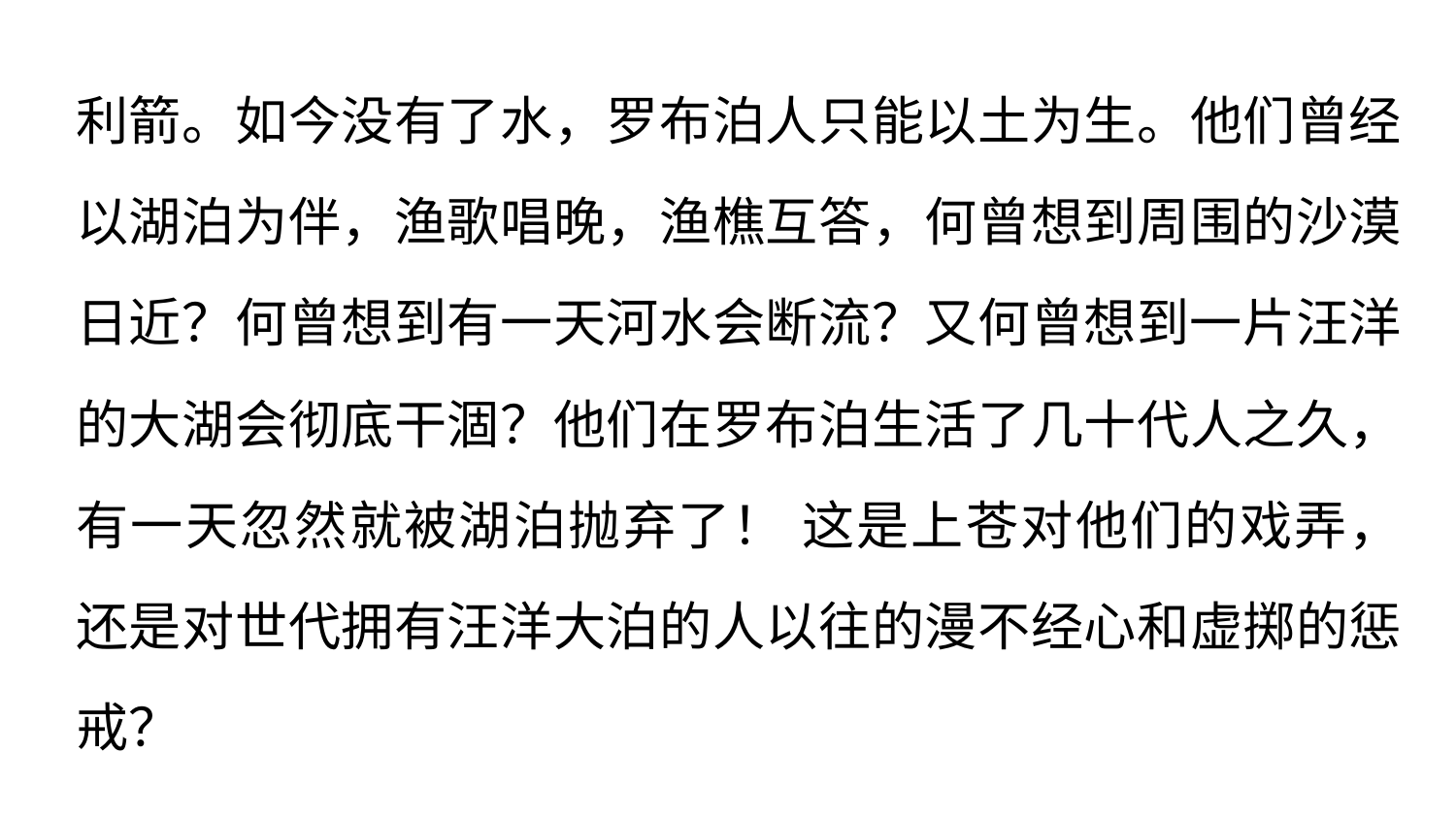

利箭。如今没有了水，罗布泊人只能以土为生。他们曾经以湖泊为伴，渔歌唱晚，渔樵互答，何曾想到周围的沙漠日近？何曾想到有一天河水会断流？又何曾想到一片汪洋的大湖会彻底干涸？他们在罗布泊生活了几十代人之久，有一天忽然就被湖泊抛弃了！ 这是上苍对他们的戏弄，还是对世代拥有汪洋大泊的人以往的漫不经心和虚掷的惩戒？